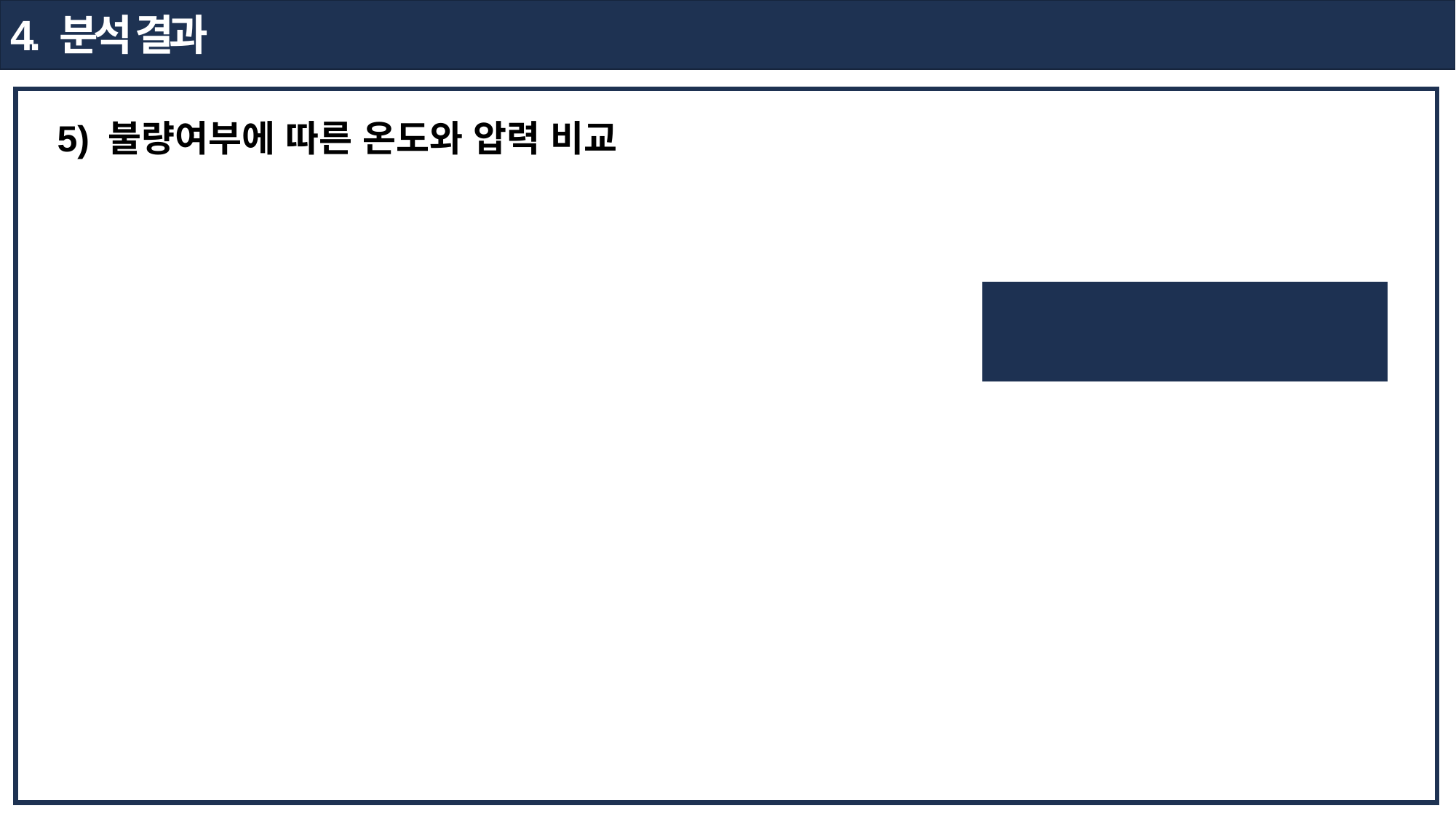

4. 분석 결과

5) 불량여부에 따른 온도와 압력 비교

33